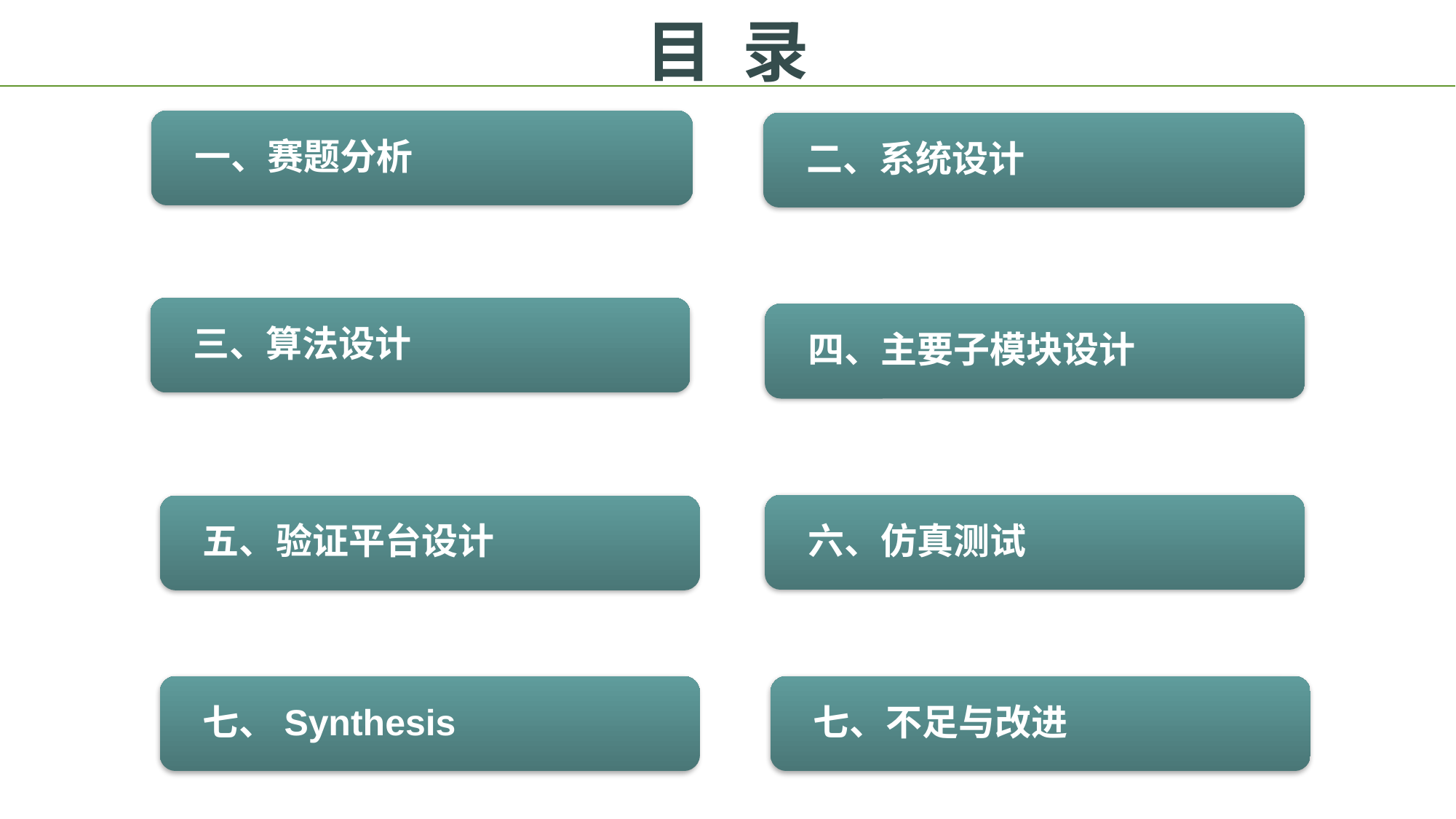

目  录

一、赛题分析
二、系统设计
三、算法设计
四、主要子模块设计
六、仿真测试
五、验证平台设计
七、Synthesis
七、不足与改进